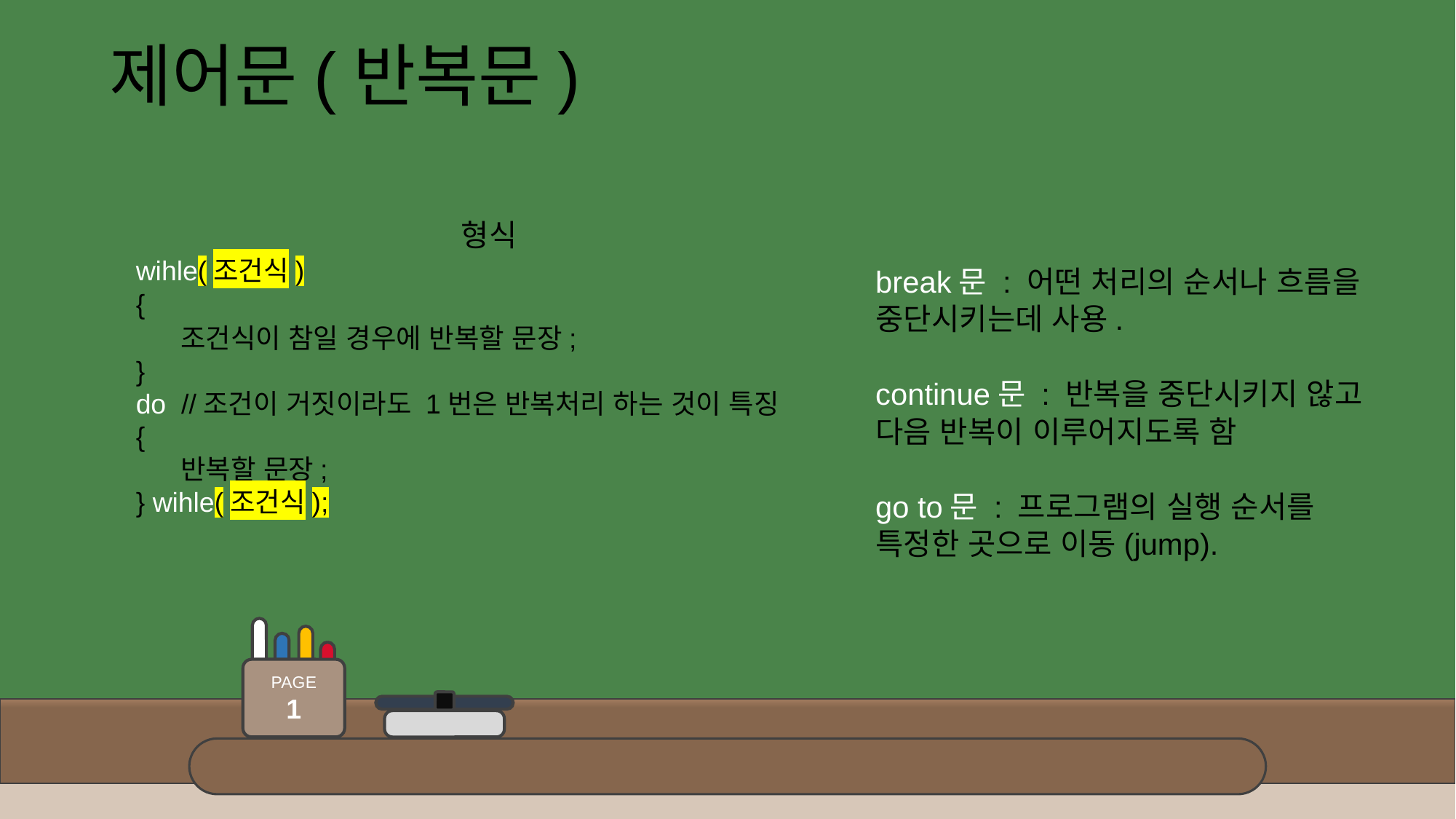

제어문(반복문)
형식
wihle(조건식)
{
   조건식이 참일 경우에 반복할 문장;
}
do  //조건이 거짓이라도 1번은 반복처리 하는 것이 특징
{
     반복할 문장;
} wihle(조건식);
break문 : 어떤 처리의 순서나 흐름을 중단시키는데 사용.

continue문 : 반복을 중단시키지 않고 다음 반복이 이루어지도록 함

go to문 : 프로그램의 실행 순서를 특정한 곳으로 이동(jump).

PAGE
1